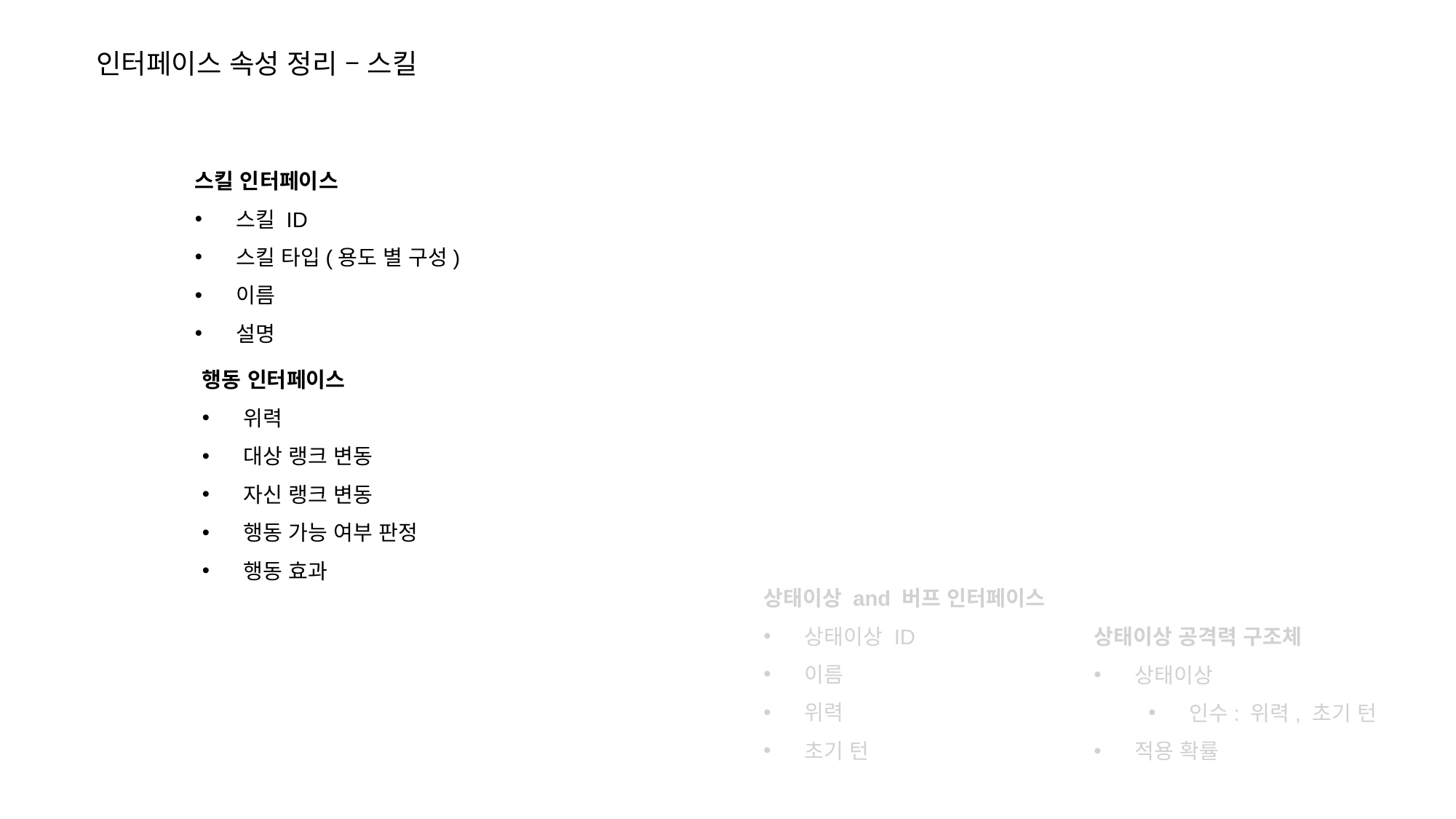

인터페이스 속성 정리 – 스킬
스킬 인터페이스
스킬 ID
스킬 타입(용도 별 구성)
이름
설명
행동 인터페이스
위력
대상 랭크 변동
자신 랭크 변동
행동 가능 여부 판정
행동 효과
상태이상 and 버프 인터페이스
상태이상 ID
이름
위력
초기 턴
상태이상 공격력 구조체
상태이상
인수: 위력, 초기 턴
적용 확률